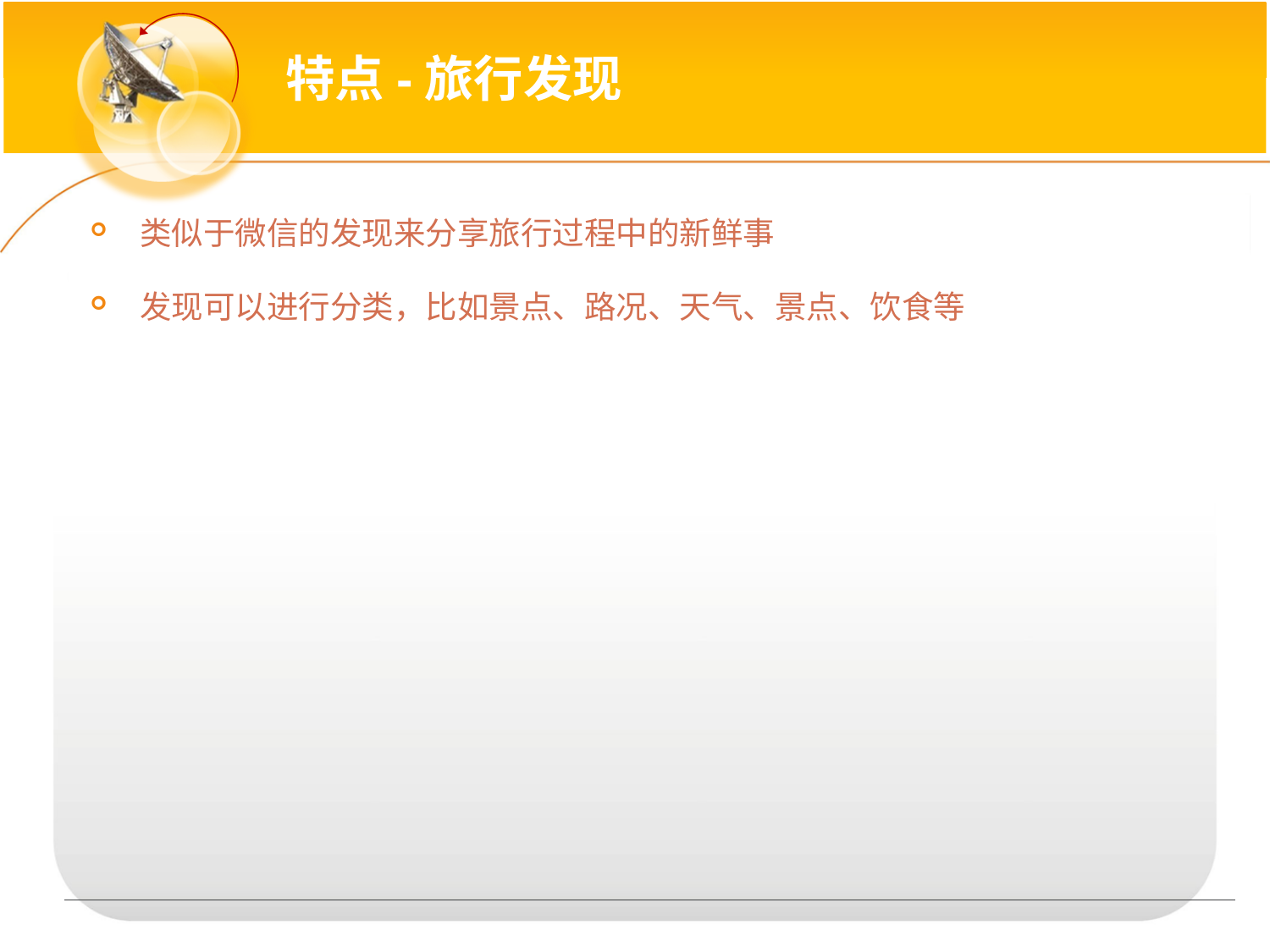

# 特点-旅行发现
类似于微信的发现来分享旅行过程中的新鲜事
发现可以进行分类，比如景点、路况、天气、景点、饮食等